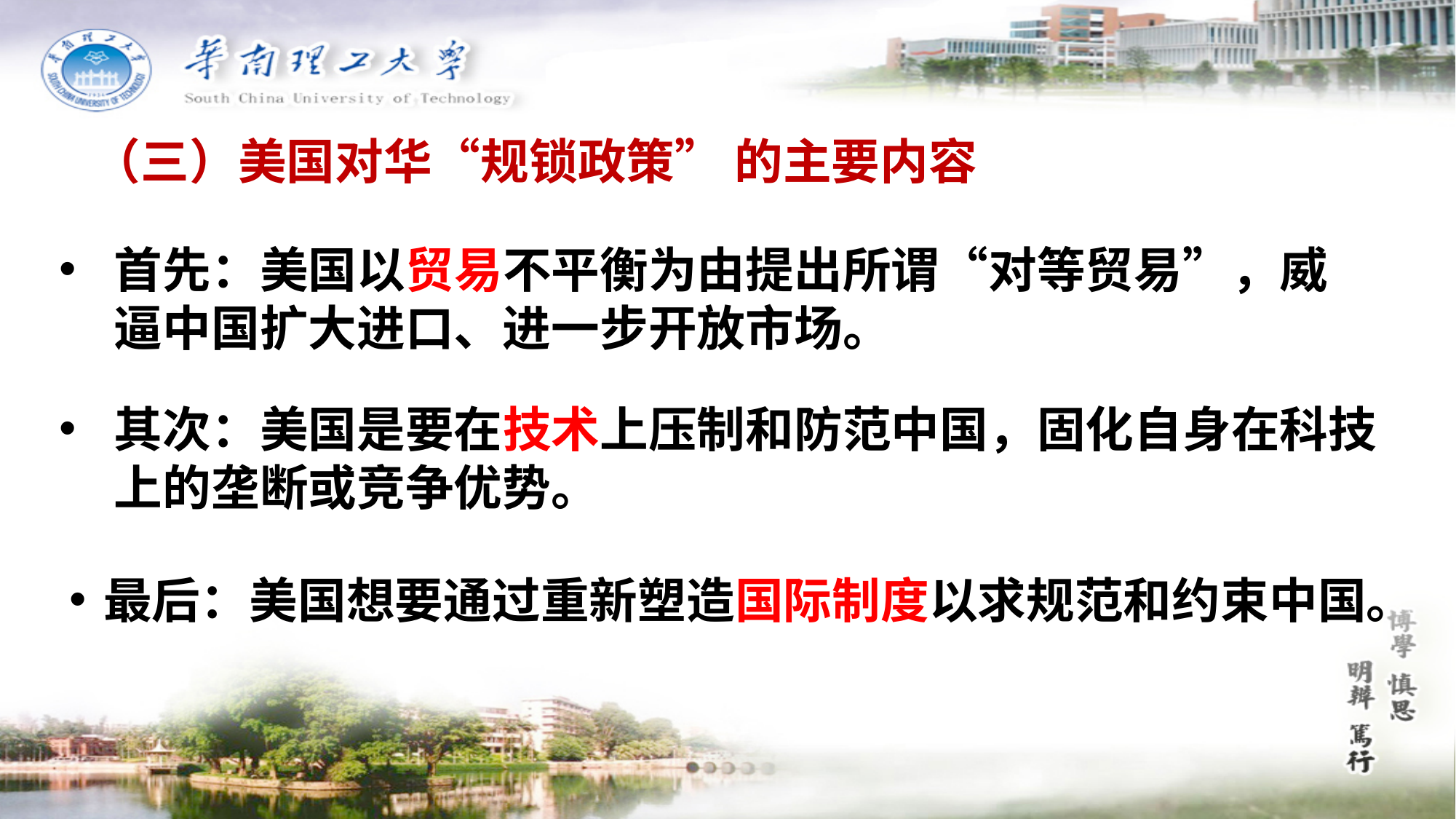

（三）美国对华“规锁政策” 的主要内容
首先：美国以贸易不平衡为由提出所谓“对等贸易”，威逼中国扩大进口、进一步开放市场。
其次：美国是要在技术上压制和防范中国，固化自身在科技上的垄断或竞争优势。
最后：美国想要通过重新塑造国际制度以求规范和约束中国。